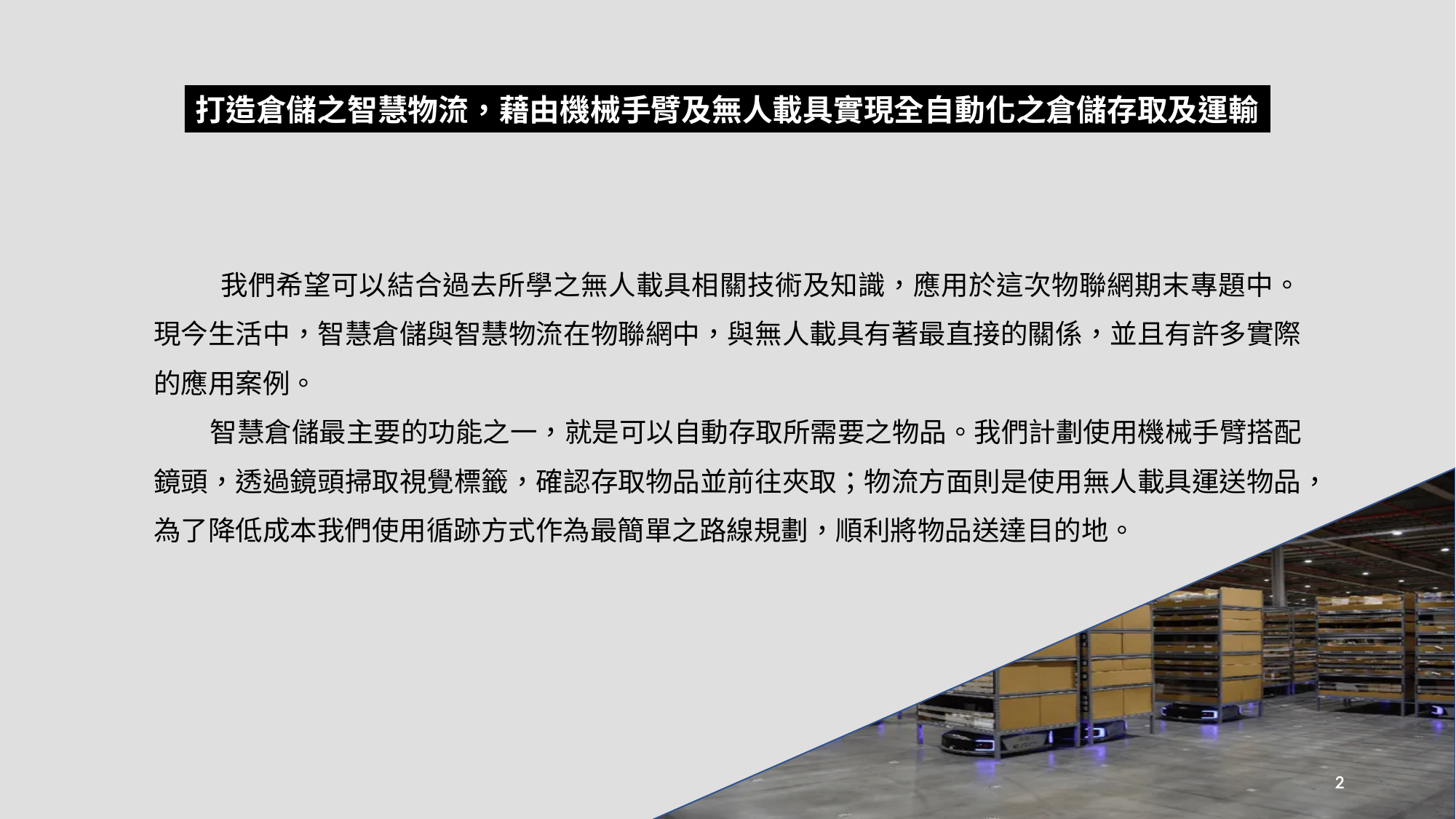

打造倉儲之智慧物流，藉由機械手臂及無人載具實現全自動化之倉儲存取及運輸
         我們希望可以結合過去所學之無人載具相關技術及知識，應用於這次物聯網期末專題中。現今生活中，智慧倉儲與智慧物流在物聯網中，與無人載具有著最直接的關係，並且有許多實際的應用案例。
        智慧倉儲最主要的功能之一，就是可以自動存取所需要之物品。我們計劃使用機械手臂搭配鏡頭，透過鏡頭掃取視覺標籤，確認存取物品並前往夾取；物流方面則是使用無人載具運送物品，為了降低成本我們使用循跡方式作為最簡單之路線規劃，順利將物品送達目的地。

2